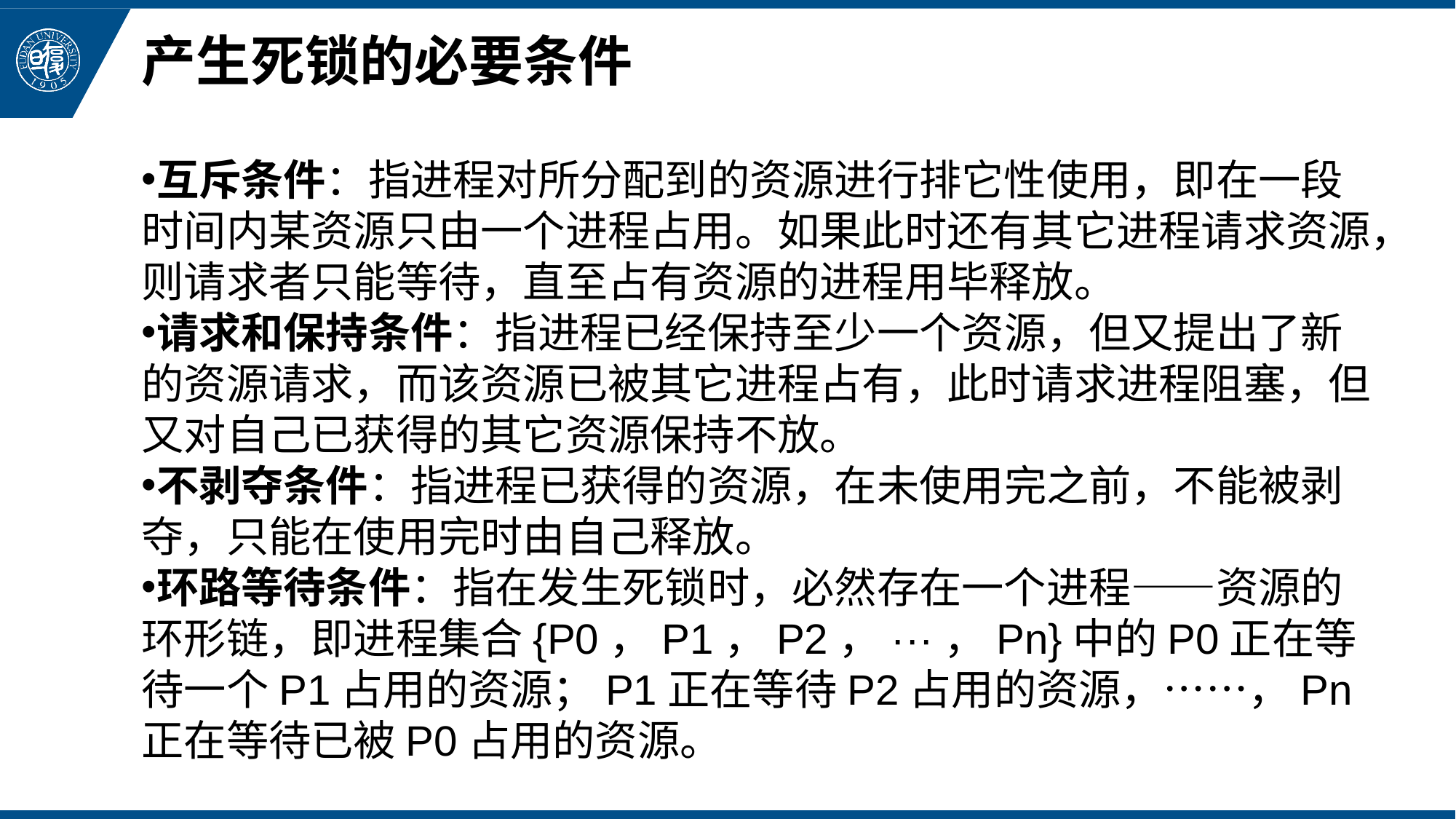

# 产生死锁的必要条件
互斥条件：指进程对所分配到的资源进行排它性使用，即在一段时间内某资源只由一个进程占用。如果此时还有其它进程请求资源，则请求者只能等待，直至占有资源的进程用毕释放。
请求和保持条件：指进程已经保持至少一个资源，但又提出了新的资源请求，而该资源已被其它进程占有，此时请求进程阻塞，但又对自己已获得的其它资源保持不放。
不剥夺条件：指进程已获得的资源，在未使用完之前，不能被剥夺，只能在使用完时由自己释放。
环路等待条件：指在发生死锁时，必然存在一个进程——资源的环形链，即进程集合{P0，P1，P2，···，Pn}中的P0正在等待一个P1占用的资源；P1正在等待P2占用的资源，……，Pn正在等待已被P0占用的资源。